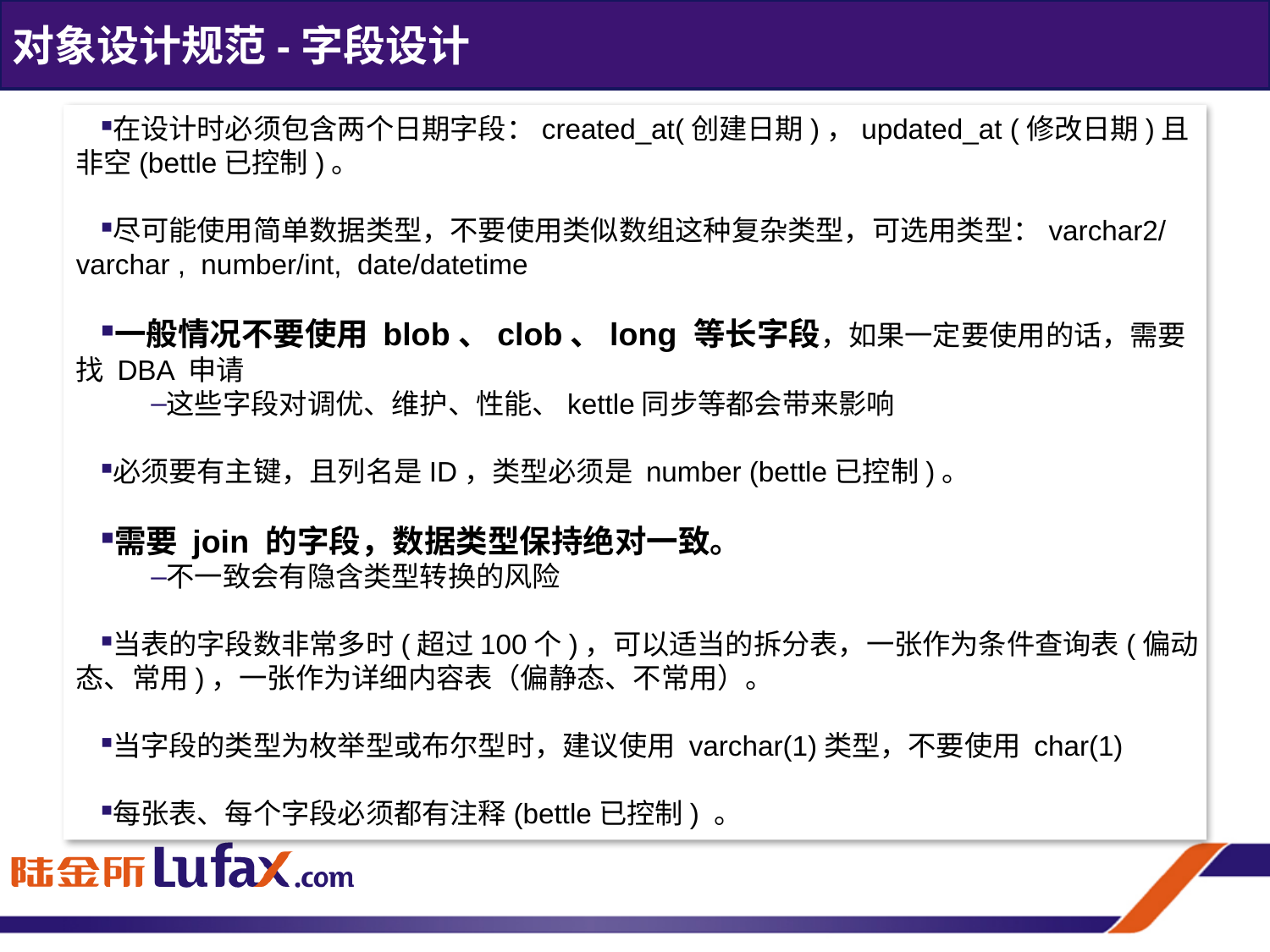

对象设计规范-字段设计
在设计时必须包含两个日期字段：created_at(创建日期)，updated_at (修改日期)且非空(bettle已控制)。

尽可能使用简单数据类型，不要使用类似数组这种复杂类型，可选用类型：varchar2/varchar ,  number/int,  date/datetime

一般情况不要使用 blob、clob、long 等长字段，如果一定要使用的话，需要找 DBA 申请
这些字段对调优、维护、性能、kettle同步等都会带来影响

必须要有主键，且列名是ID，类型必须是 number (bettle已控制)。

需要 join 的字段，数据类型保持绝对一致。
不一致会有隐含类型转换的风险

当表的字段数非常多时(超过100个)，可以适当的拆分表，一张作为条件查询表(偏动态、常用)，一张作为详细内容表（偏静态、不常用）。

当字段的类型为枚举型或布尔型时，建议使用 varchar(1)类型，不要使用 char(1)

每张表、每个字段必须都有注释(bettle已控制) 。